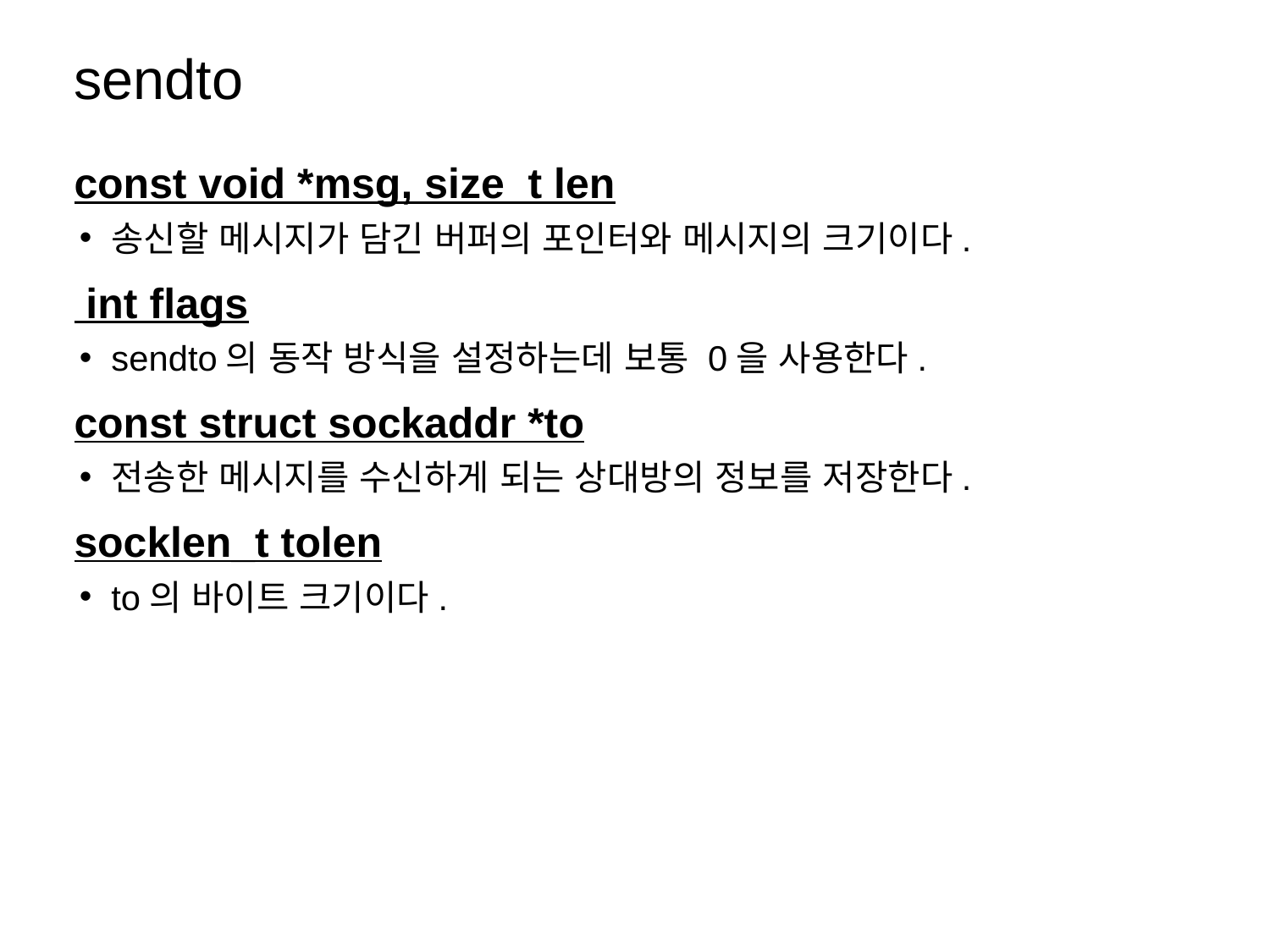

# sendto
const void *msg, size_t len
송신할 메시지가 담긴 버퍼의 포인터와 메시지의 크기이다.
 int flags
sendto의 동작 방식을 설정하는데 보통 0을 사용한다.
const struct sockaddr *to
전송한 메시지를 수신하게 되는 상대방의 정보를 저장한다.
socklen_t tolen
to의 바이트 크기이다.